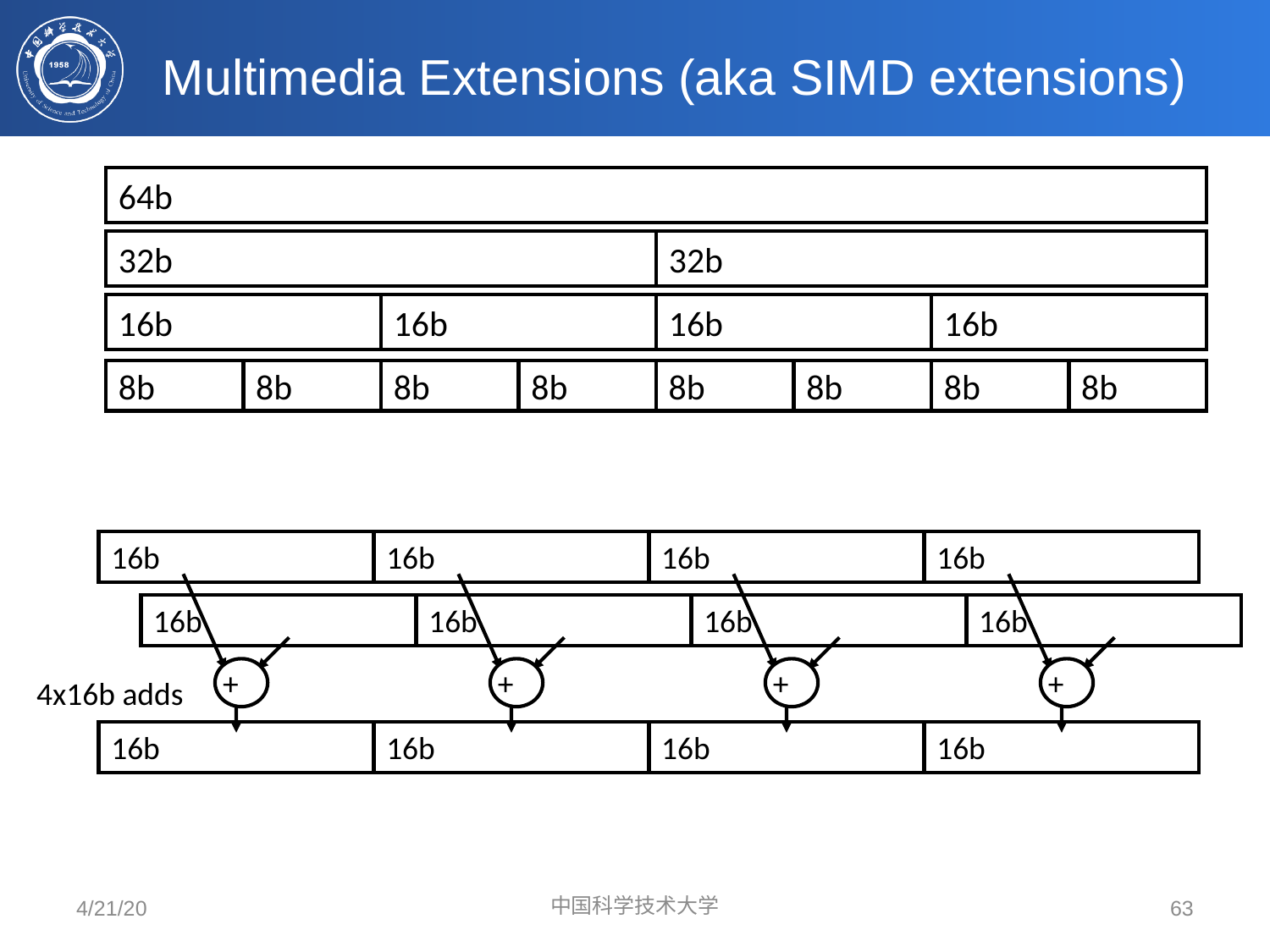

# Multimedia Extensions (aka SIMD extensions)
64b
32b
32b
16b
16b
16b
16b
8b
8b
8b
8b
8b
8b
8b
8b
16b
16b
16b
16b

+

+

+

+

16b
16b
16b
16b
4x16b adds
16b
16b
16b
16b
4/21/20
中国科学技术大学
63